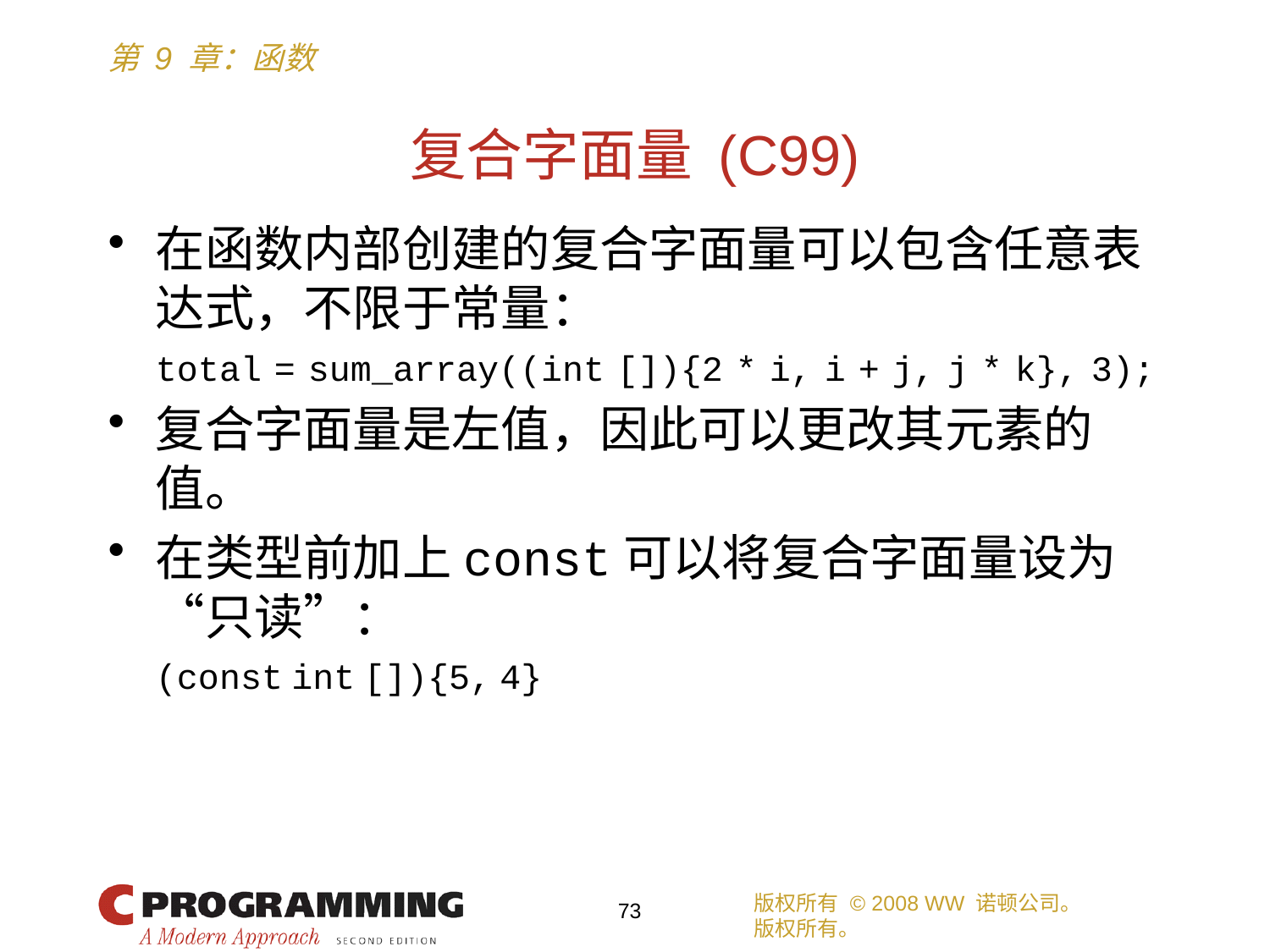

# 复合字面量 (C99)
在函数内部创建的复合字面量可以包含任意表达式，不限于常量：
	total = sum_array((int []){2 * i, i + j, j * k}, 3);
复合字面量是左值，因此可以更改其元素的值。
在类型前加上const可以将复合字面量设为“只读”：
	(const int []){5, 4}
版权所有 © 2008 WW 诺顿公司。
版权所有。
73